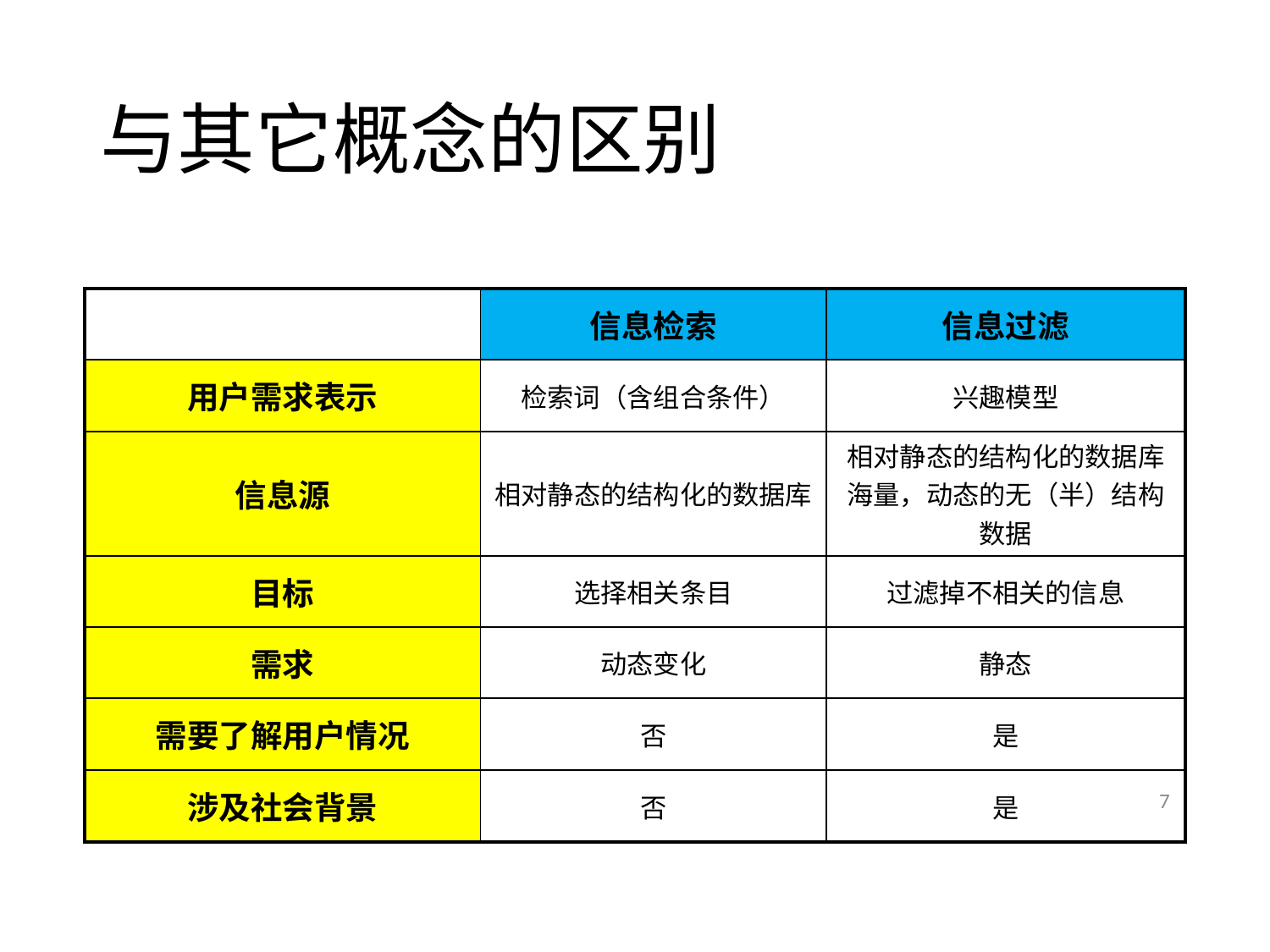

# 与其它概念的区别
|  | 信息检索 | 信息过滤 |
| --- | --- | --- |
| 用户需求表示 | 检索词（含组合条件） | 兴趣模型 |
| 信息源 | 相对静态的结构化的数据库 | 相对静态的结构化的数据库海量，动态的无（半）结构数据 |
| 目标 | 选择相关条目 | 过滤掉不相关的信息 |
| 需求 | 动态变化 | 静态 |
| 需要了解用户情况 | 否 | 是 |
| 涉及社会背景 | 否 | 是 |
7